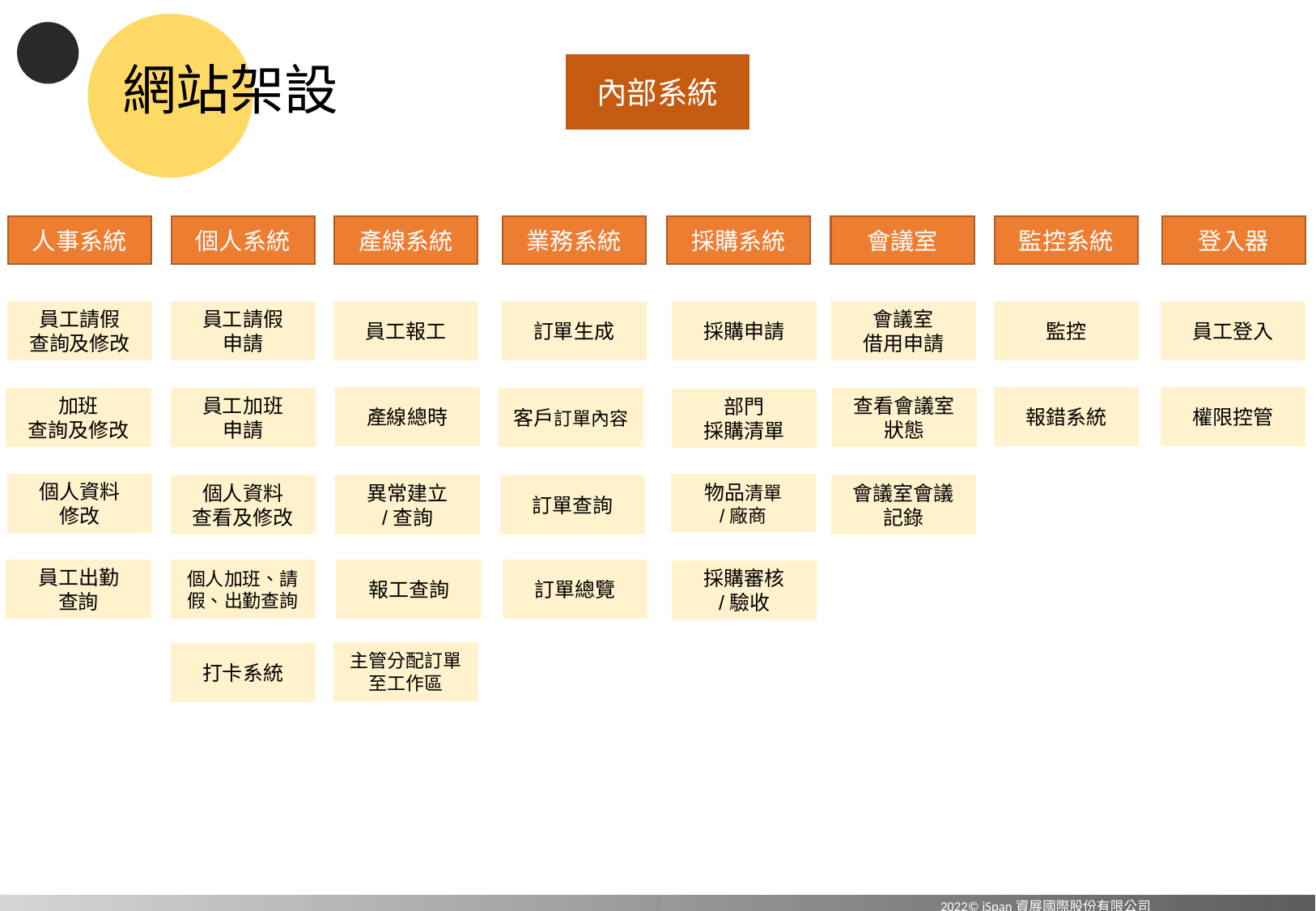

網站架設
內部系統
業務系統
人事系統
個人系統
產線系統
採購系統
會議室
監控系統
登入器
員工請假
查詢及修改
員工請假
申請
員工報工
訂單生成
採購申請
會議室
借用申請
監控
員工登入
產線總時
報錯系統
權限控管
加班
查詢及修改
員工加班
申請
客戶訂單內容
查看會議室狀態
部門
採購清單
物品清單
/廠商
個人資料
修改
個人資料
查看及修改
異常建立
/查詢
訂單查詢
會議室會議記錄
員工出勤
查詢
個人加班、請假、出勤查詢
報工查詢
訂單總覽
採購審核
/驗收
主管分配訂單
至工作區
打卡系統
7